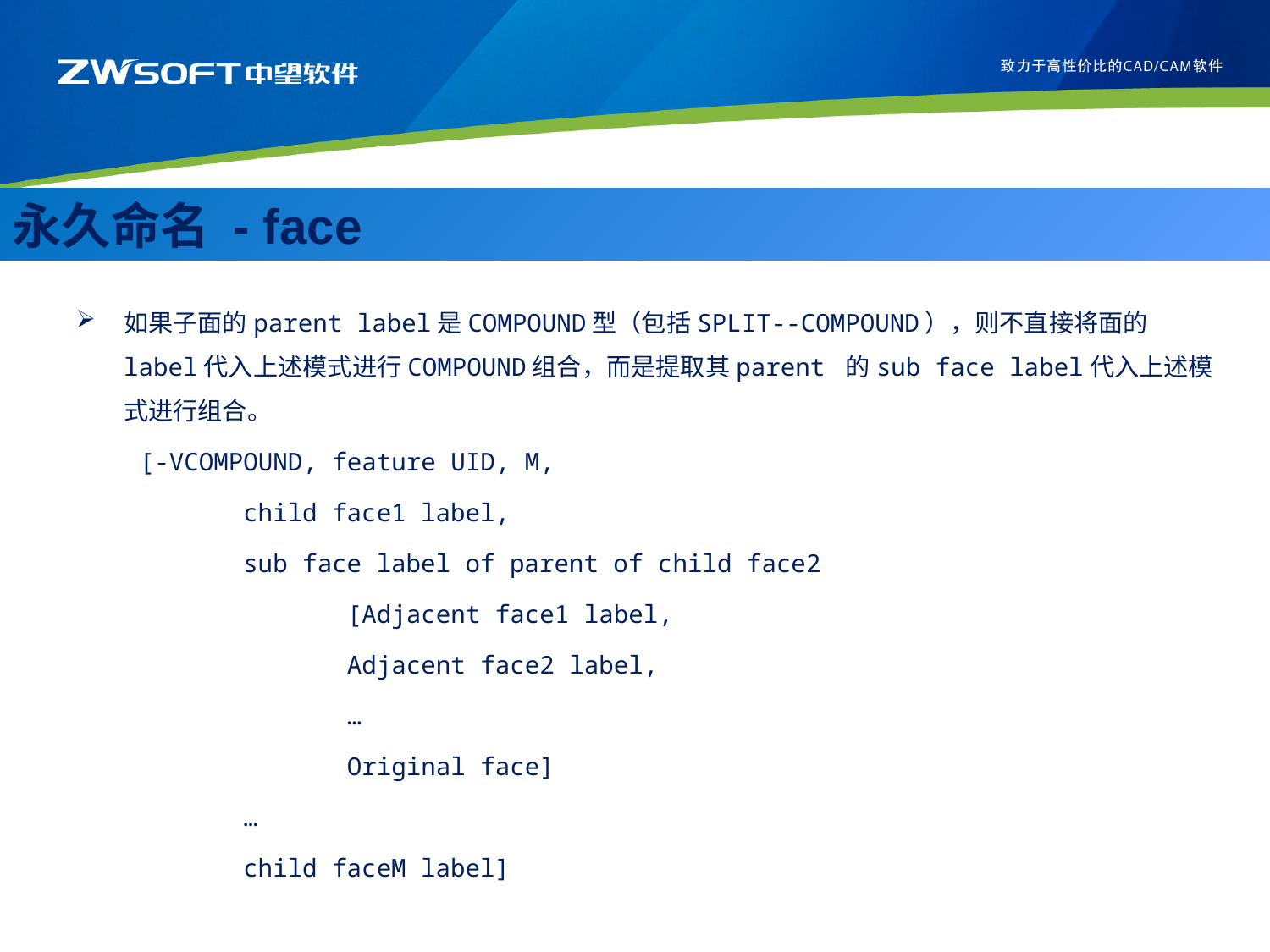

永久命名 - face
如果子面的parent label是COMPOUND型（包括SPLIT--COMPOUND），则不直接将面的label代入上述模式进行COMPOUND组合，而是提取其parent 的sub face label代入上述模式进行组合。
[-VCOMPOUND, feature UID, M,
       child face1 label,
       sub face label of parent of child face2
              [Adjacent face1 label,
              Adjacent face2 label,
              …
              Original face]
       …
       child faceM label]